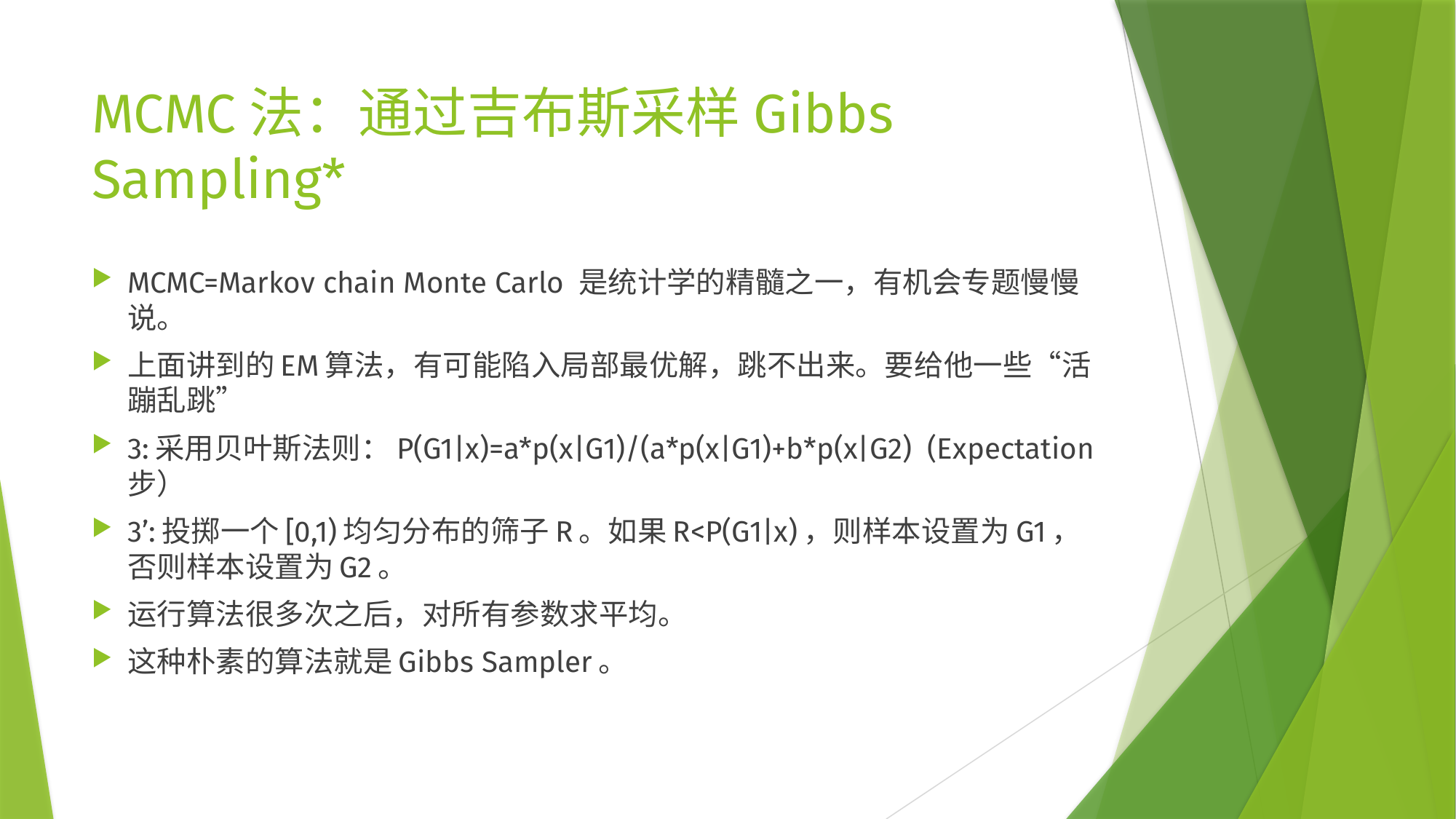

# MCMC法：通过吉布斯采样Gibbs Sampling*
MCMC=Markov chain Monte Carlo 是统计学的精髓之一，有机会专题慢慢说。
上面讲到的EM算法，有可能陷入局部最优解，跳不出来。要给他一些“活蹦乱跳”
3:采用贝叶斯法则：P(G1|x)=a*p(x|G1)/(a*p(x|G1)+b*p(x|G2)  (Expectation 步）
3’:投掷一个[0,1)均匀分布的筛子R。如果R<P(G1|x)，则样本设置为G1，否则样本设置为G2。
运行算法很多次之后，对所有参数求平均。
这种朴素的算法就是Gibbs Sampler。